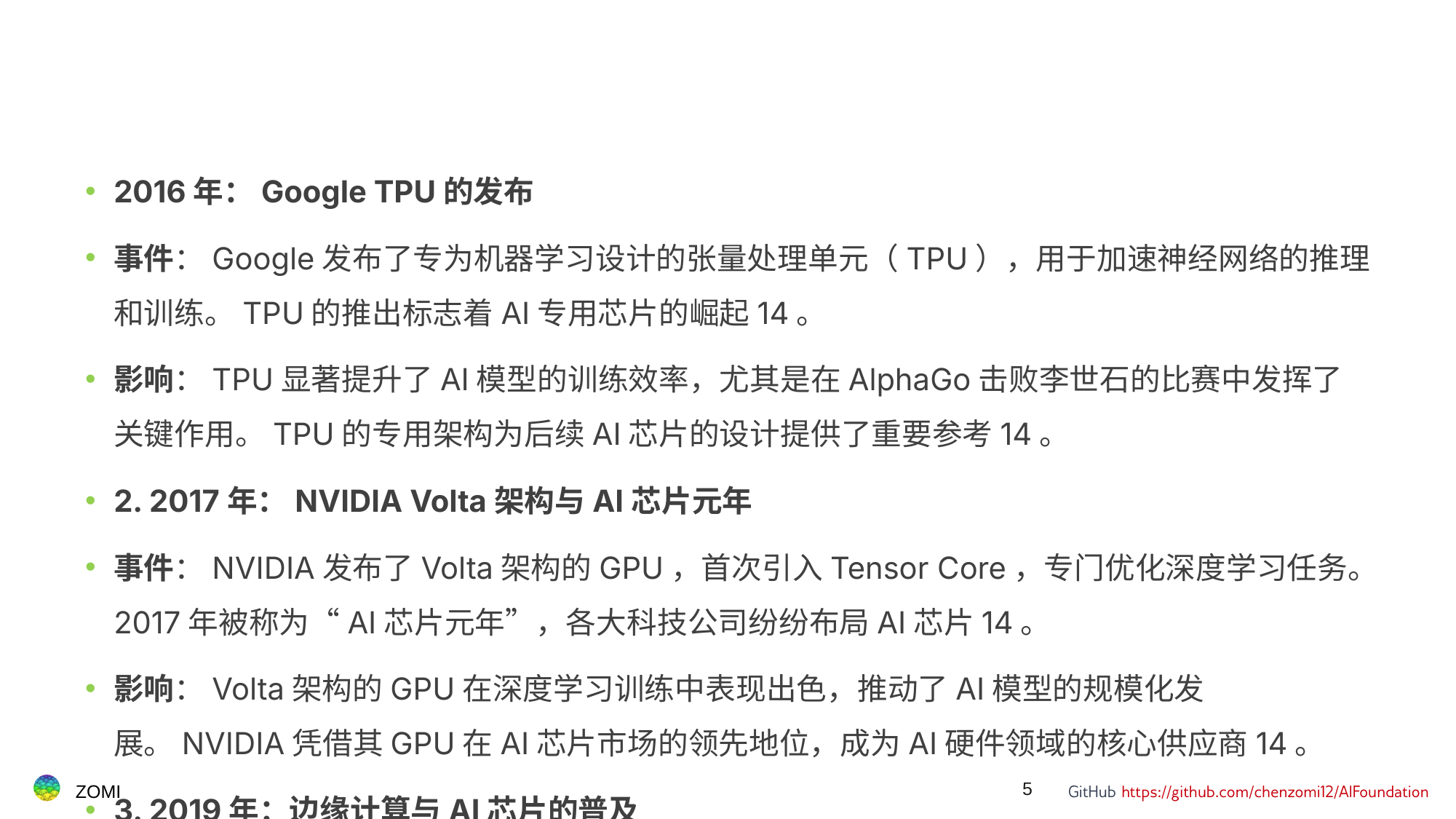

#
2016年：Google TPU的发布
事件：Google发布了专为机器学习设计的张量处理单元（TPU），用于加速神经网络的推理和训练。TPU的推出标志着AI专用芯片的崛起14。
影响：TPU显著提升了AI模型的训练效率，尤其是在AlphaGo击败李世石的比赛中发挥了关键作用。TPU的专用架构为后续AI芯片的设计提供了重要参考14。
2. 2017年：NVIDIA Volta架构与AI芯片元年
事件：NVIDIA发布了Volta架构的GPU，首次引入Tensor Core，专门优化深度学习任务。2017年被称为“AI芯片元年”，各大科技公司纷纷布局AI芯片14。
影响：Volta架构的GPU在深度学习训练中表现出色，推动了AI模型的规模化发展。NVIDIA凭借其GPU在AI芯片市场的领先地位，成为AI硬件领域的核心供应商14。
3. 2019年：边缘计算与AI芯片的普及
事件：苹果推出A14 Bionic芯片，专为边缘设备优化，支持AI推理任务。同时，英伟达发布了Jetson AGX Xavier开发者套件，推动AI在边缘计算中的应用714。
影响：边缘AI芯片的兴起使得AI技术能够在智能手机、物联网设备等终端设备上运行，降低了数据传输延迟，提升了隐私保护能力714。
4. 2021年：专用AI芯片的多样化
事件：华为发布昇腾AI处理器，专注于AI推理和训练；谷歌推出TPU v4，进一步提升AI算力；英特尔发布Habana Labs的Gaudi AI芯片，专注于深度学习训练1415。
影响：专用AI芯片的多样化满足了不同场景的需求，从数据中心到边缘设备，AI算力的分布更加均衡，推动了AI技术的普及1415。
5. 2023年：量子计算与AI结合
事件：谷歌发布量子芯片“Willow”，探索量子计算在AI领域的应用潜力。量子计算的高并行计算能力有望解决复杂AI问题813。
影响：量子计算与AI的结合为未来AI技术的发展提供了新的方向，尤其是在优化算法和解决复杂问题方面展现了巨大潜力813。
6. 2024年：英伟达Blackwell架构与AI芯片的新高度
事件：英伟达发布Blackwell架构的B200 GPU，拥有2080亿个晶体管，推理能力是前代产品的30倍，被誉为“史上最强AI芯片”810。
影响：Blackwell架构的推出进一步巩固了英伟达在AI芯片市场的领导地位，为生成式AI和大规模模型训练提供了强大的硬件支持810。
7. 2024年：AI芯片的全球化竞争
事件：华为发布昇腾5 AI处理器，性能和能效实现突破；Meta推出Llama 3.2，优化移动设备AI性能；阿里巴巴推出“智链”技术，结合区块链与AI提升供应链管理效率15。
影响：全球科技巨头在AI芯片领域的竞争加剧，推动了技术的快速迭代和成本的降低，AI芯片逐渐成为科技行业的核心竞争力15。